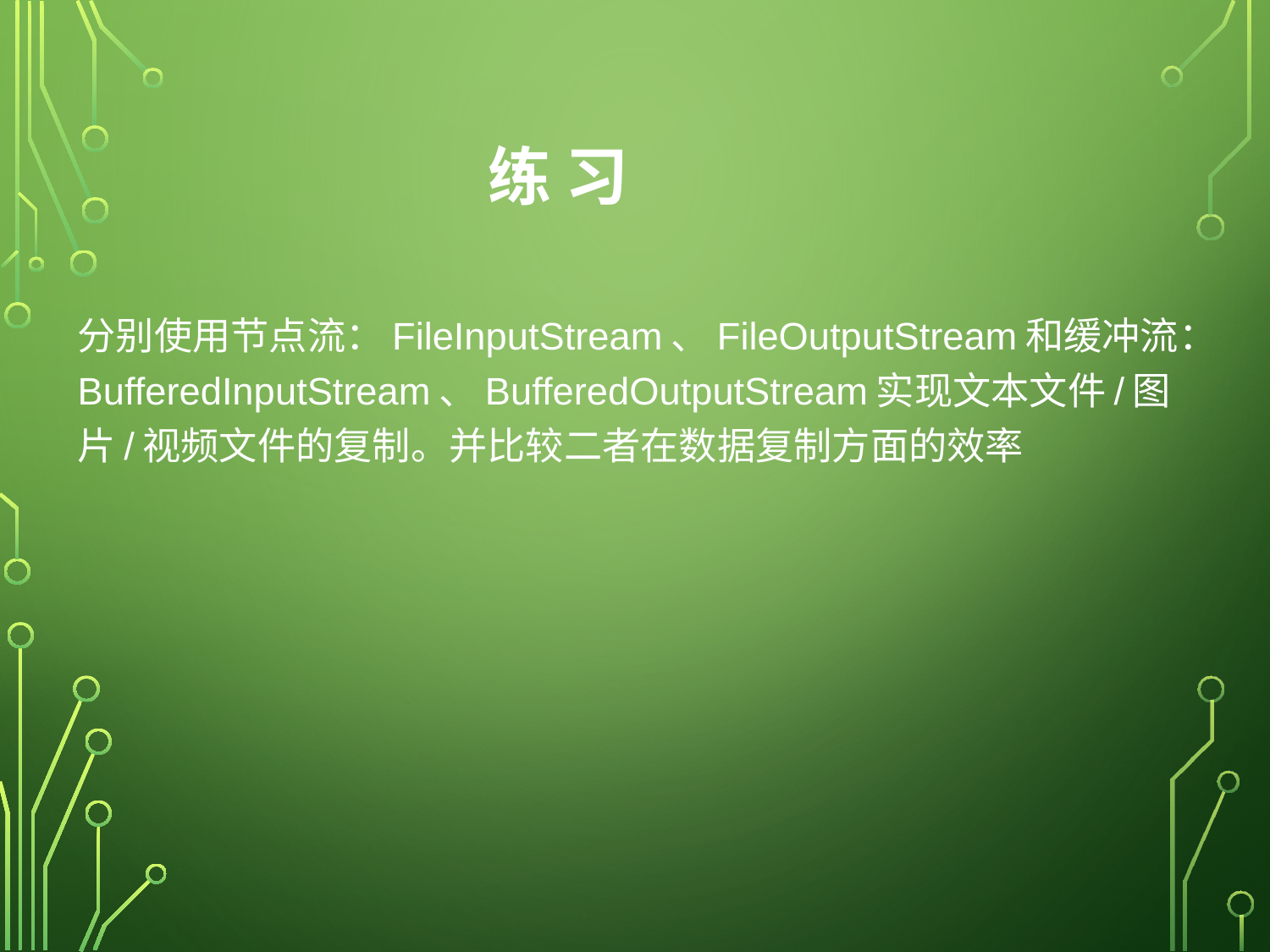

# 练 习
分别使用节点流：FileInputStream、FileOutputStream和缓冲流：BufferedInputStream、BufferedOutputStream实现文本文件/图片/视频文件的复制。并比较二者在数据复制方面的效率